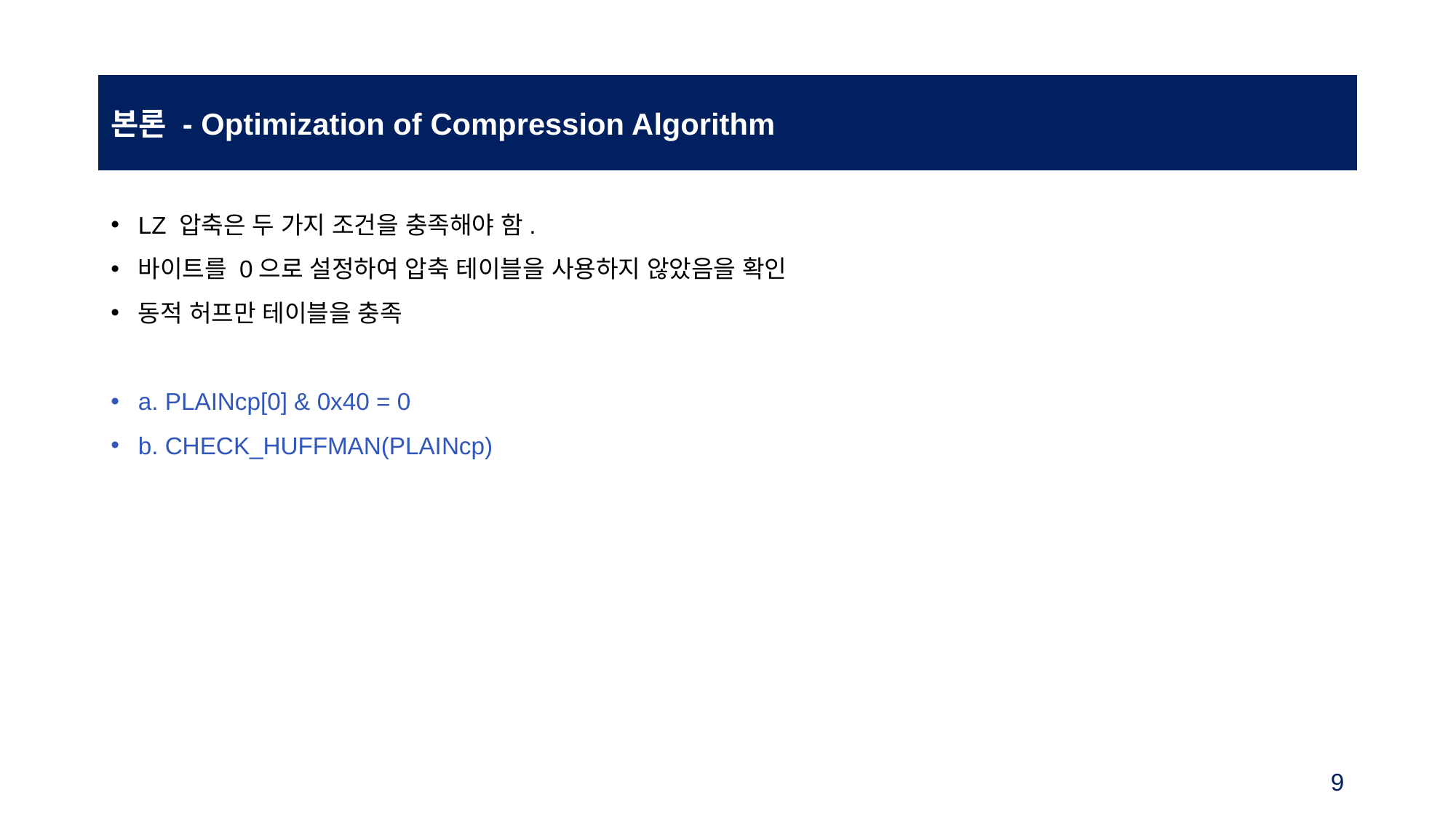

본론 - Optimization of Compression Algorithm
LZ 압축은 두 가지 조건을 충족해야 함.
바이트를 0으로 설정하여 압축 테이블을 사용하지 않았음을 확인
동적 허프만 테이블을 충족

a. PLAINcp[0] & 0x40 = 0
b. CHECK_HUFFMAN(PLAINcp)

9